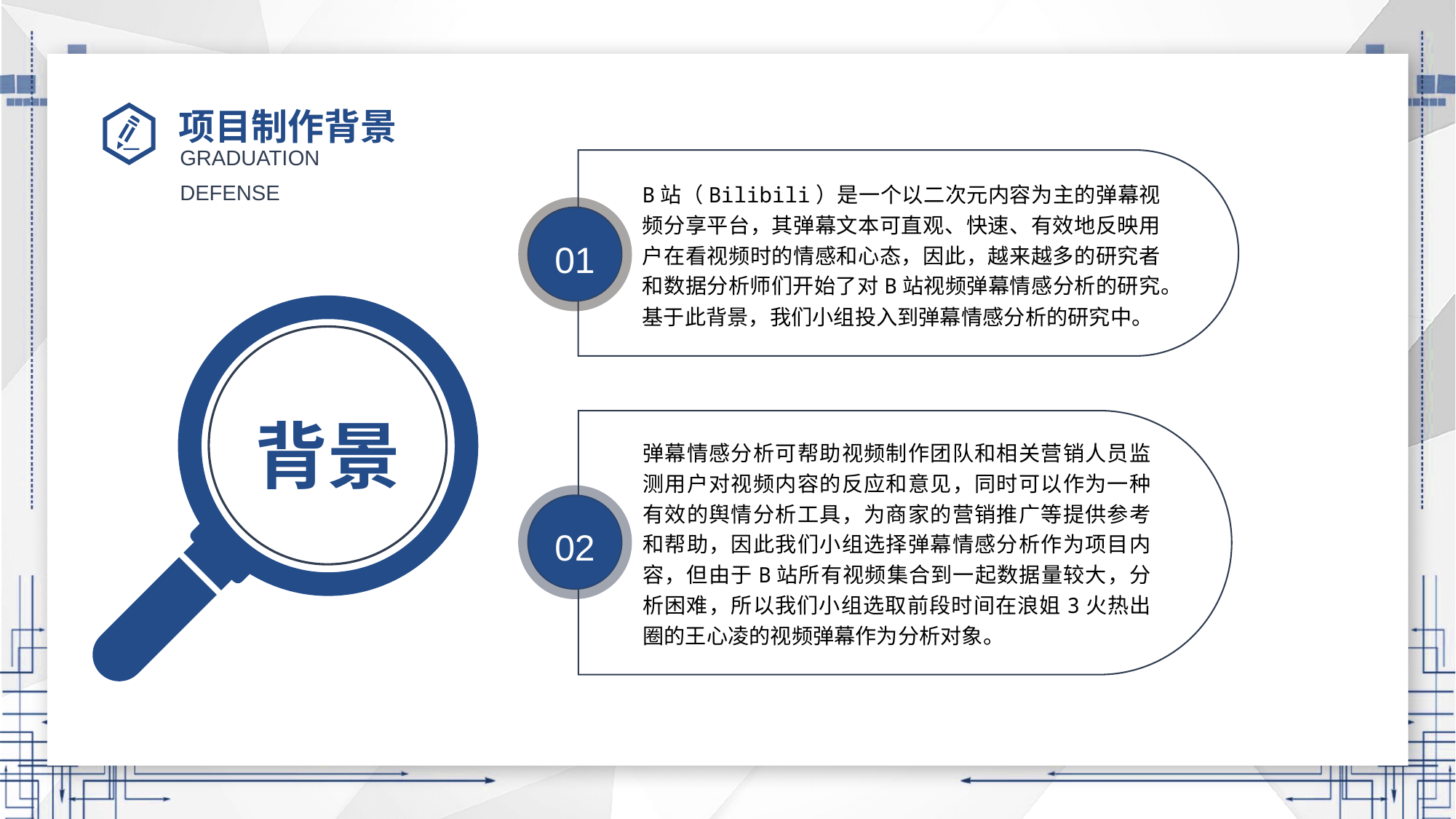

# 项目制作背景
B站（Bilibili）是一个以二次元内容为主的弹幕视频分享平台，其弹幕文本可直观、快速、有效地反映用户在看视频时的情感和心态，因此，越来越多的研究者和数据分析师们开始了对B站视频弹幕情感分析的研究。基于此背景，我们小组投入到弹幕情感分析的研究中。

01

背景

弹幕情感分析可帮助视频制作团队和相关营销人员监测用户对视频内容的反应和意见，同时可以作为一种有效的舆情分析工具，为商家的营销推广等提供参考和帮助，因此我们小组选择弹幕情感分析作为项目内容，但由于B站所有视频集合到一起数据量较大，分析困难，所以我们小组选取前段时间在浪姐3火热出圈的王心凌的视频弹幕作为分析对象。

02